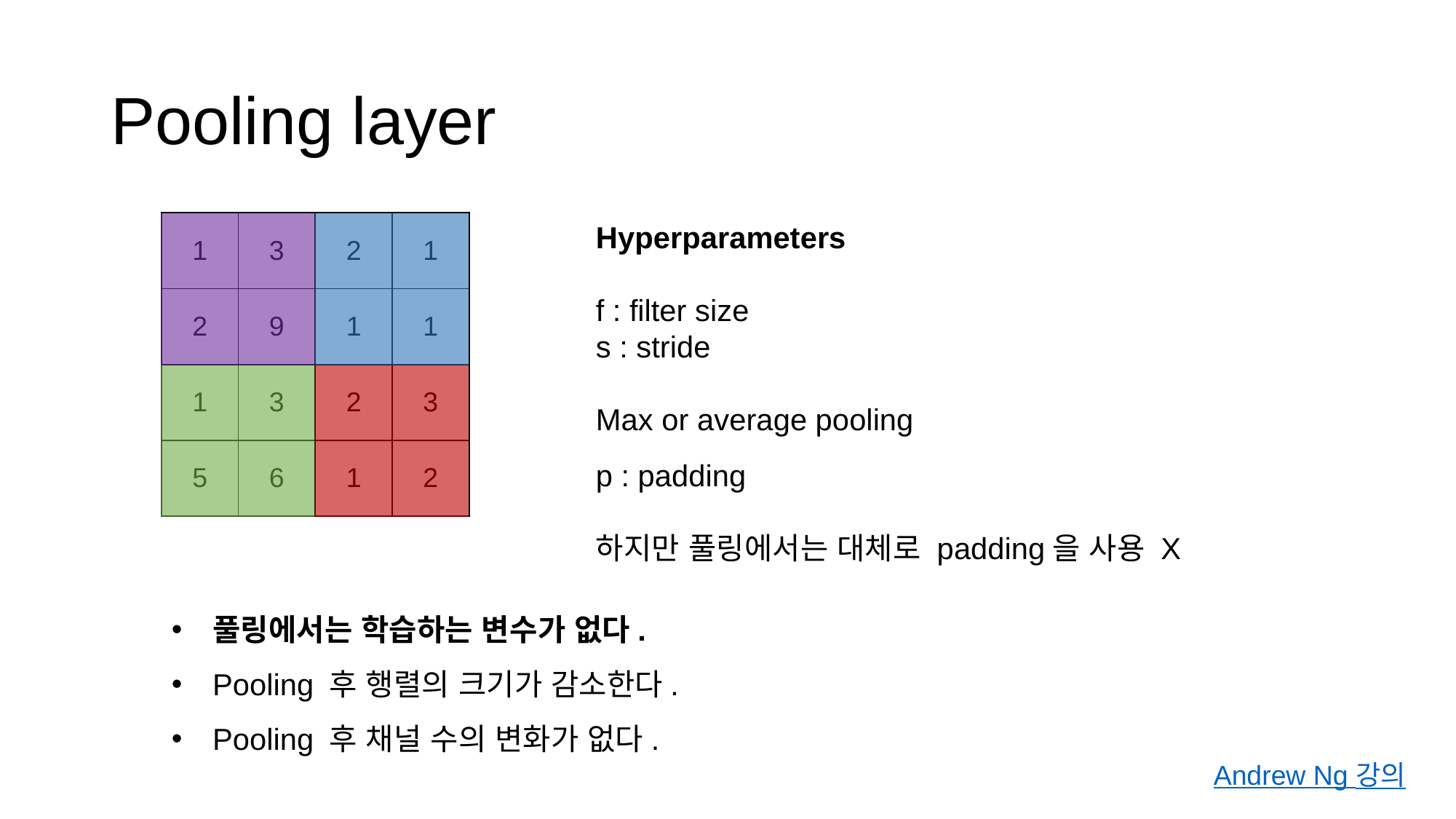

# Pooling layer
| 1 | 3 | 2 | 1 |
| --- | --- | --- | --- |
| 2 | 9 | 1 | 1 |
| 1 | 3 | 2 | 3 |
| 5 | 6 | 1 | 2 |
Hyperparameters

f : filter size
s : stride

Max or average pooling

p : padding

하지만 풀링에서는 대체로 padding을 사용 X
풀링에서는 학습하는 변수가 없다.
Pooling 후 행렬의 크기가 감소한다.
Pooling 후 채널 수의 변화가 없다.
Andrew Ng 강의